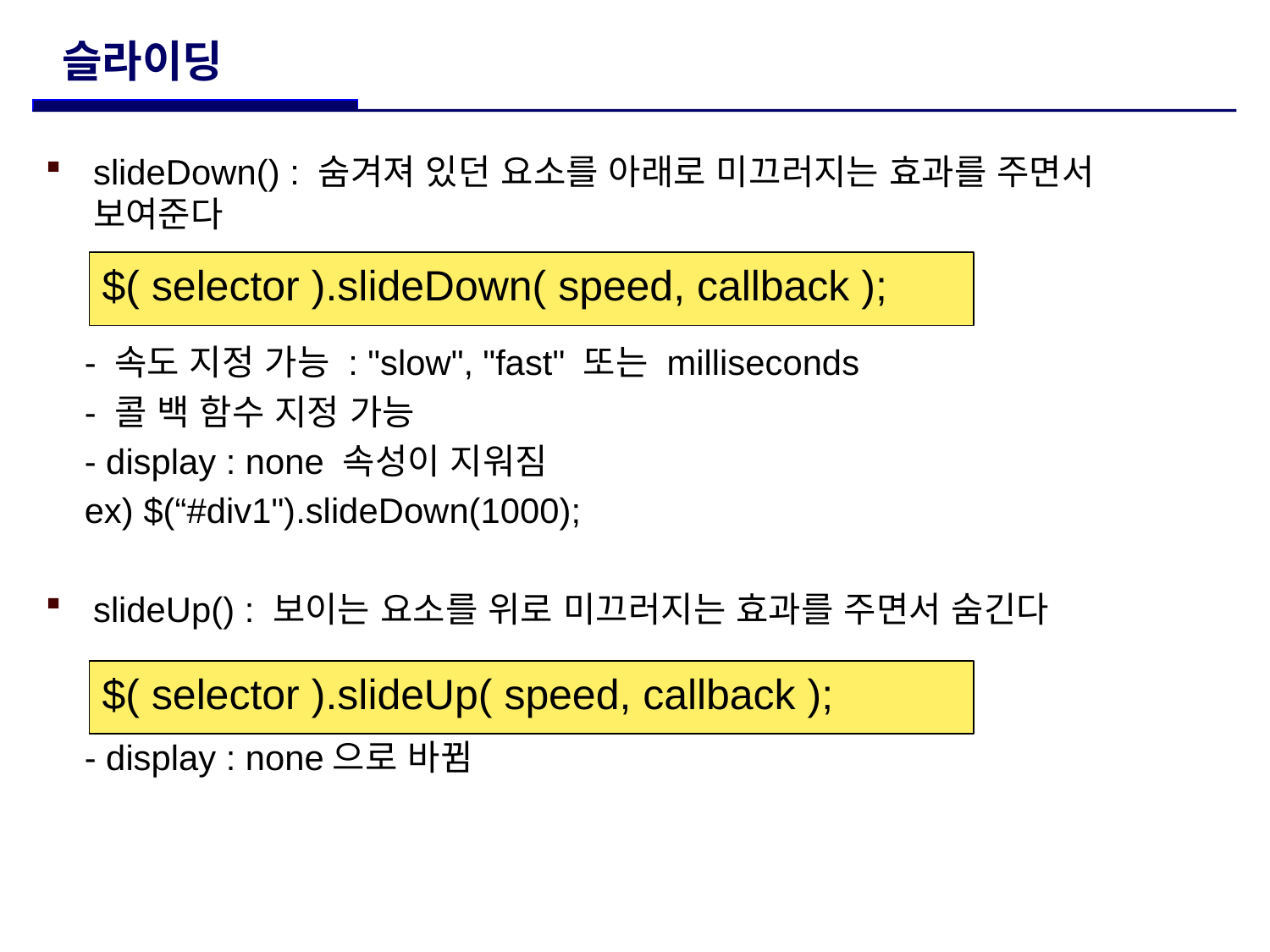

# 슬라이딩
slideDown() : 숨겨져 있던 요소를 아래로 미끄러지는 효과를 주면서 보여준다

    - 속도 지정 가능 : "slow", "fast" 또는 milliseconds
    - 콜 백 함수 지정 가능
    - display : none 속성이 지워짐
    ex) $(“#div1").slideDown(1000);

slideUp() : 보이는 요소를 위로 미끄러지는 효과를 주면서 숨긴다

    - display : none으로 바뀜
$( selector ).slideDown( speed, callback );
$( selector ).slideUp( speed, callback );